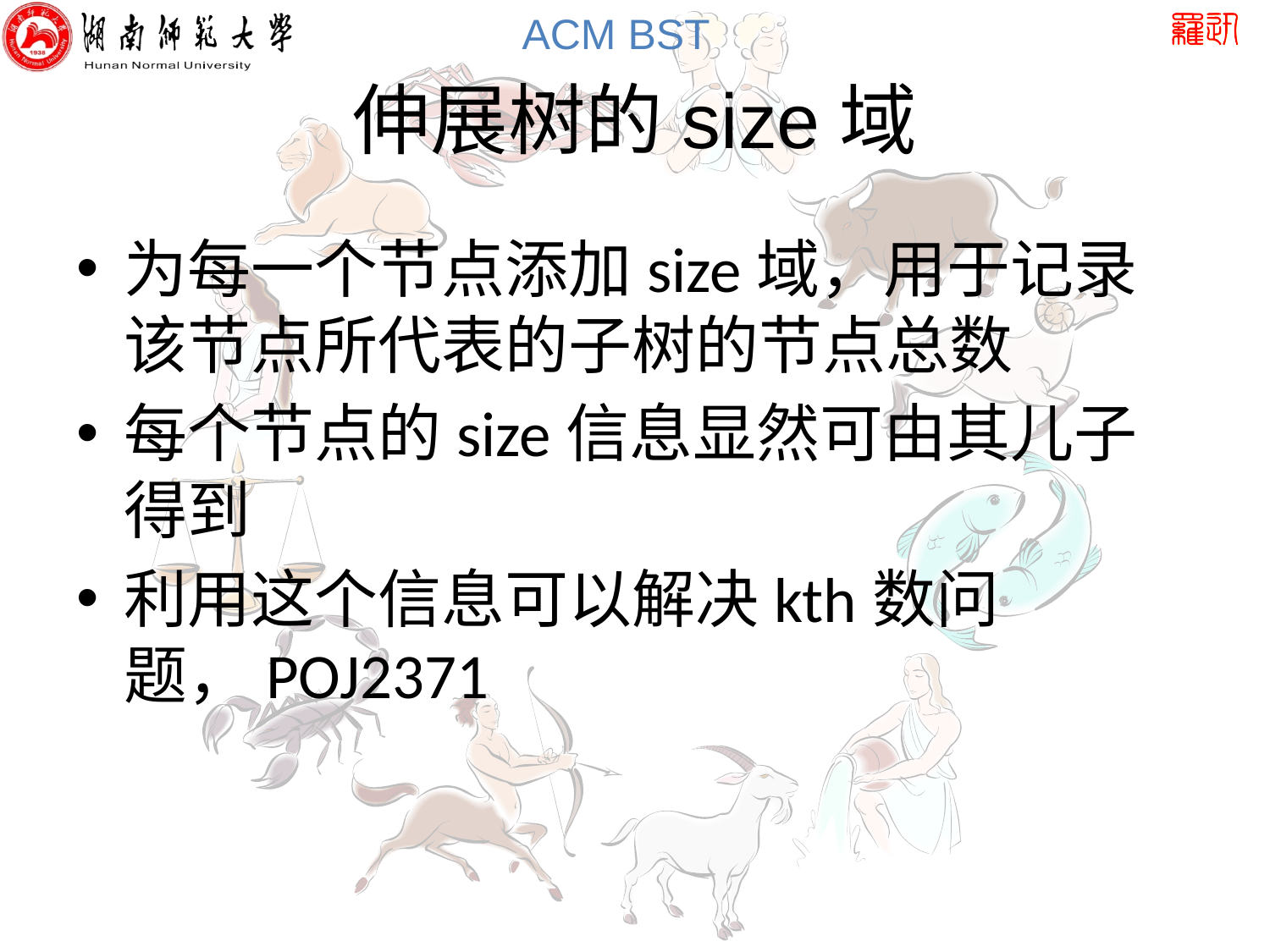

# 伸展树的size域
为每一个节点添加size域，用于记录该节点所代表的子树的节点总数
每个节点的size信息显然可由其儿子得到
利用这个信息可以解决kth数问题，POJ2371